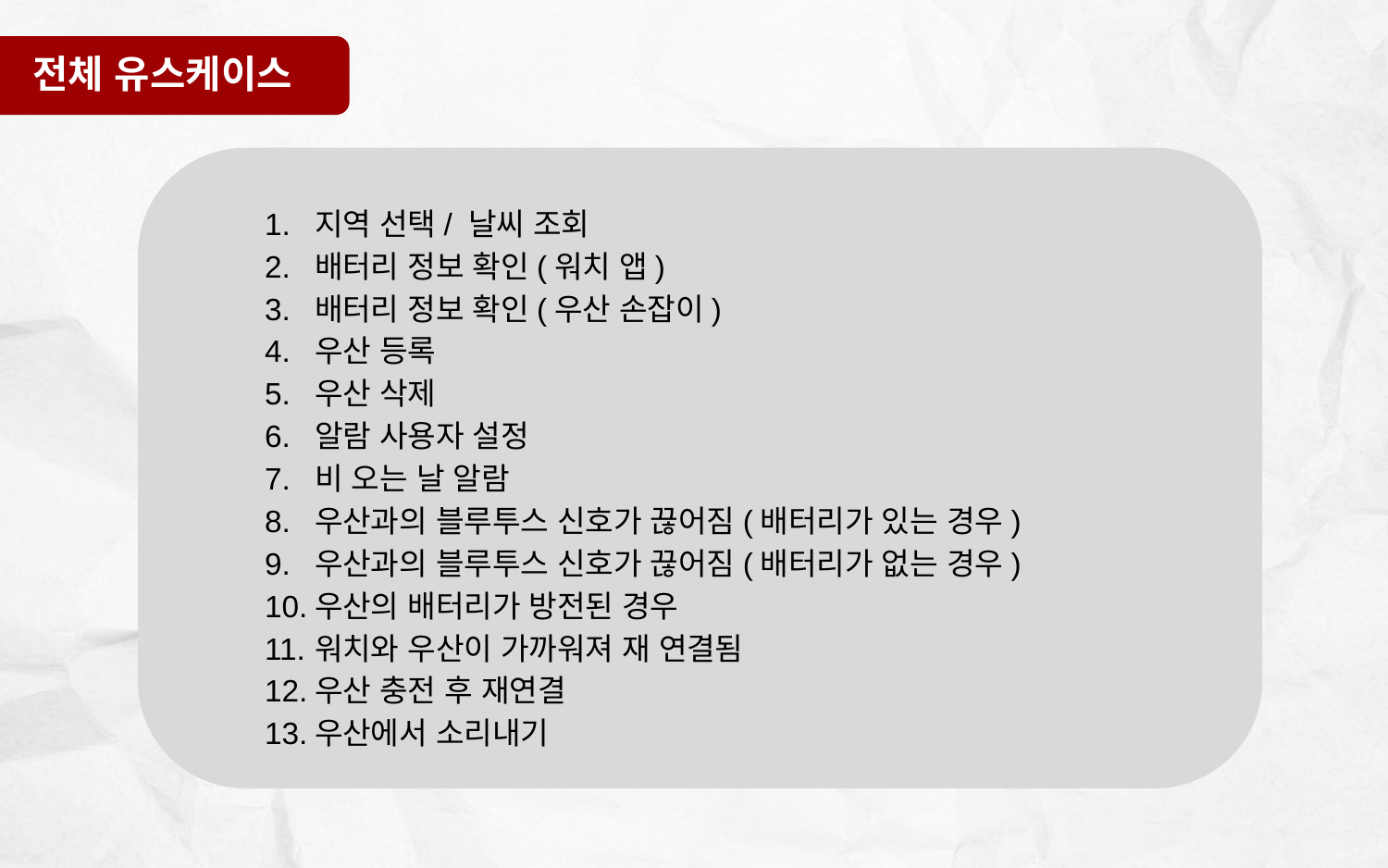

전체 유스케이스

지역 선택/ 날씨 조회
배터리 정보 확인(워치 앱)
배터리 정보 확인(우산 손잡이)
우산 등록
우산 삭제
알람 사용자 설정
비 오는 날 알람
우산과의 블루투스 신호가 끊어짐(배터리가 있는 경우)
우산과의 블루투스 신호가 끊어짐(배터리가 없는 경우)
우산의 배터리가 방전된 경우
워치와 우산이 가까워져 재 연결됨
우산 충전 후 재연결
우산에서 소리내기